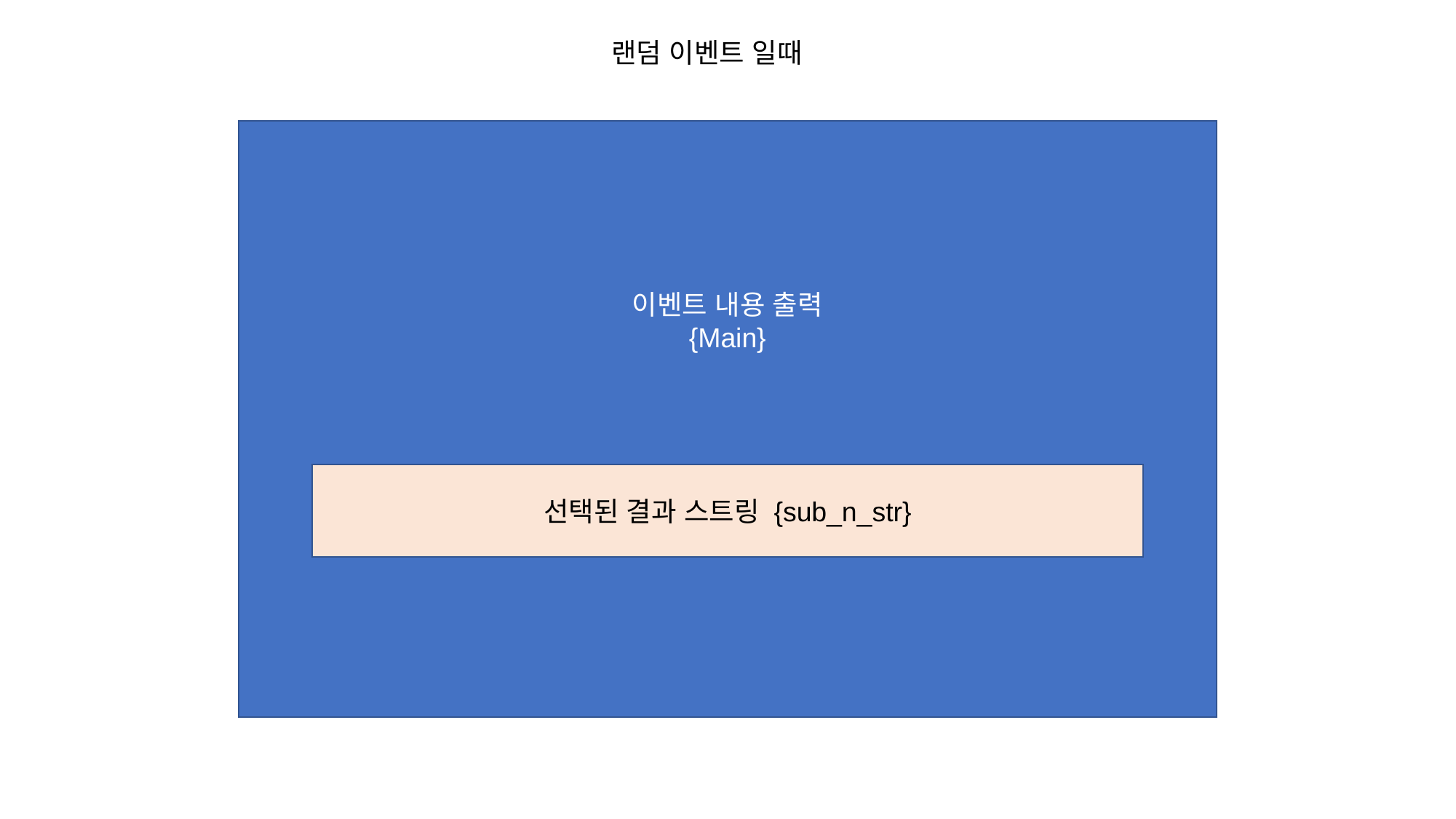

랜덤 이벤트 일때
이벤트 내용 출력
{Main}

선택된 결과 스트링 {sub_n_str}